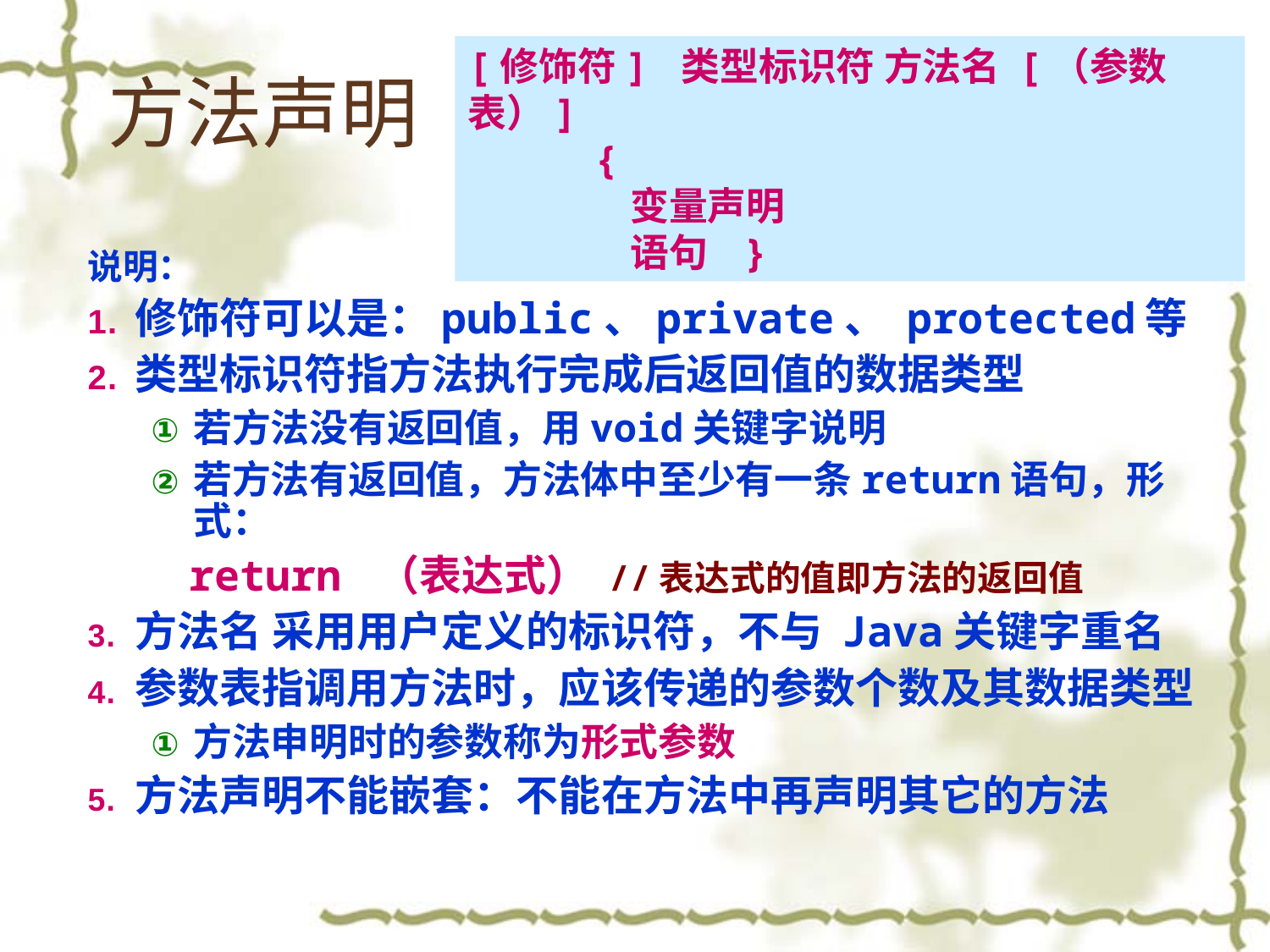

[修饰符] 类型标识符 方法名 [（参数表）]
{
   变量声明
   语句   }
# 方法声明
说明：
修饰符可以是：public、private、 protected等
类型标识符指方法执行完成后返回值的数据类型
若方法没有返回值，用void关键字说明
若方法有返回值，方法体中至少有一条return语句，形式：
    return （表达式） //表达式的值即方法的返回值
方法名 采用用户定义的标识符，不与 Java关键字重名
参数表指调用方法时，应该传递的参数个数及其数据类型
方法申明时的参数称为形式参数
方法声明不能嵌套：不能在方法中再声明其它的方法